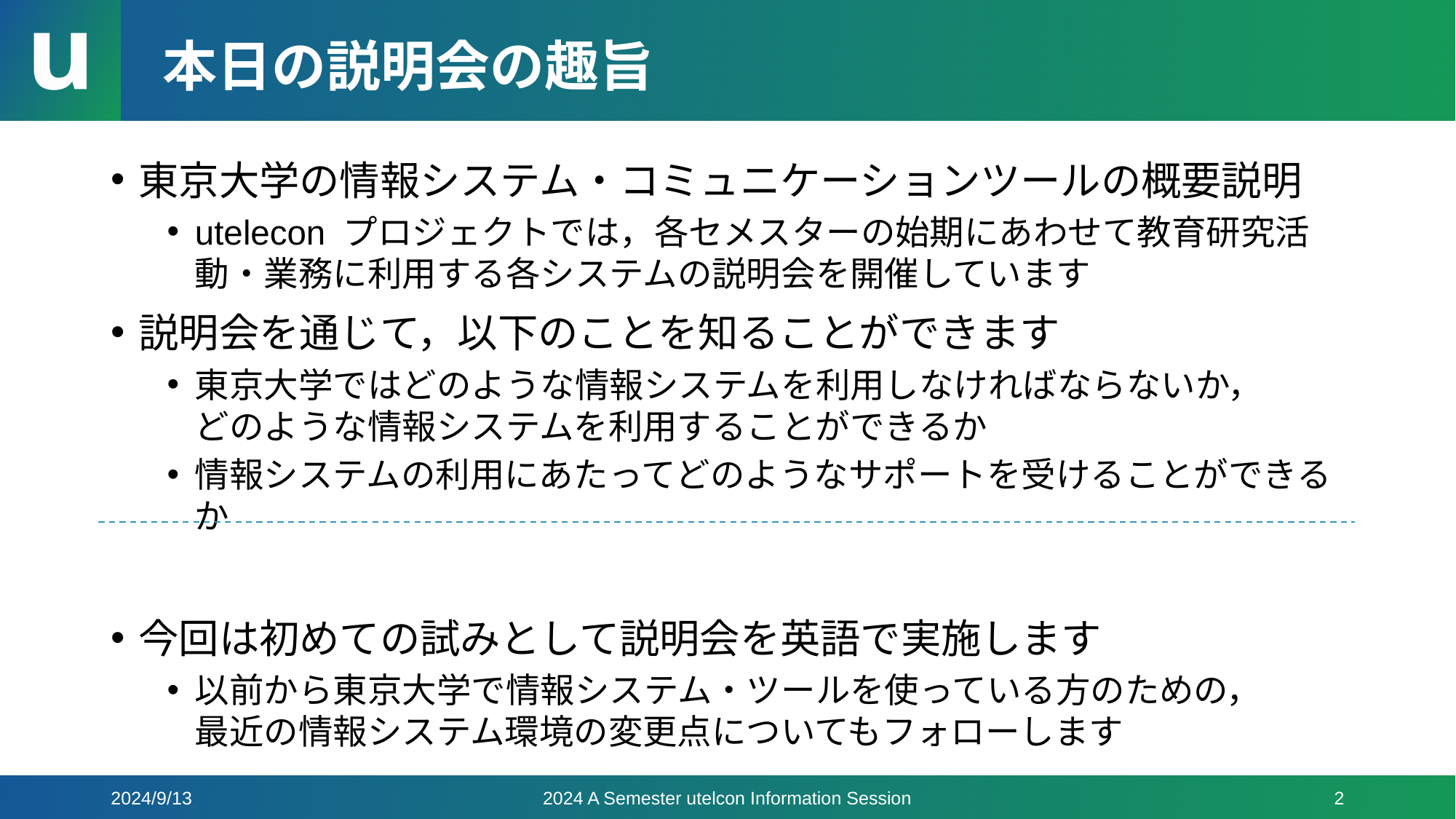

# 本日の説明会の趣旨
東京大学の情報システム・コミュニケーションツールの概要説明
utelecon プロジェクトでは，各セメスターの始期にあわせて教育研究活動・業務に利用する各システムの説明会を開催しています
説明会を通じて，以下のことを知ることができます
東京大学ではどのような情報システムを利用しなければならないか，
どのような情報システムを利用することができるか
情報システムの利用にあたってどのようなサポートを受けることができるか

今回は初めての試みとして説明会を英語で実施します
以前から東京大学で情報システム・ツールを使っている方のための，
最近の情報システム環境の変更点についてもフォローします
2024/9/13
2024 A Semester utelcon Information Session
2